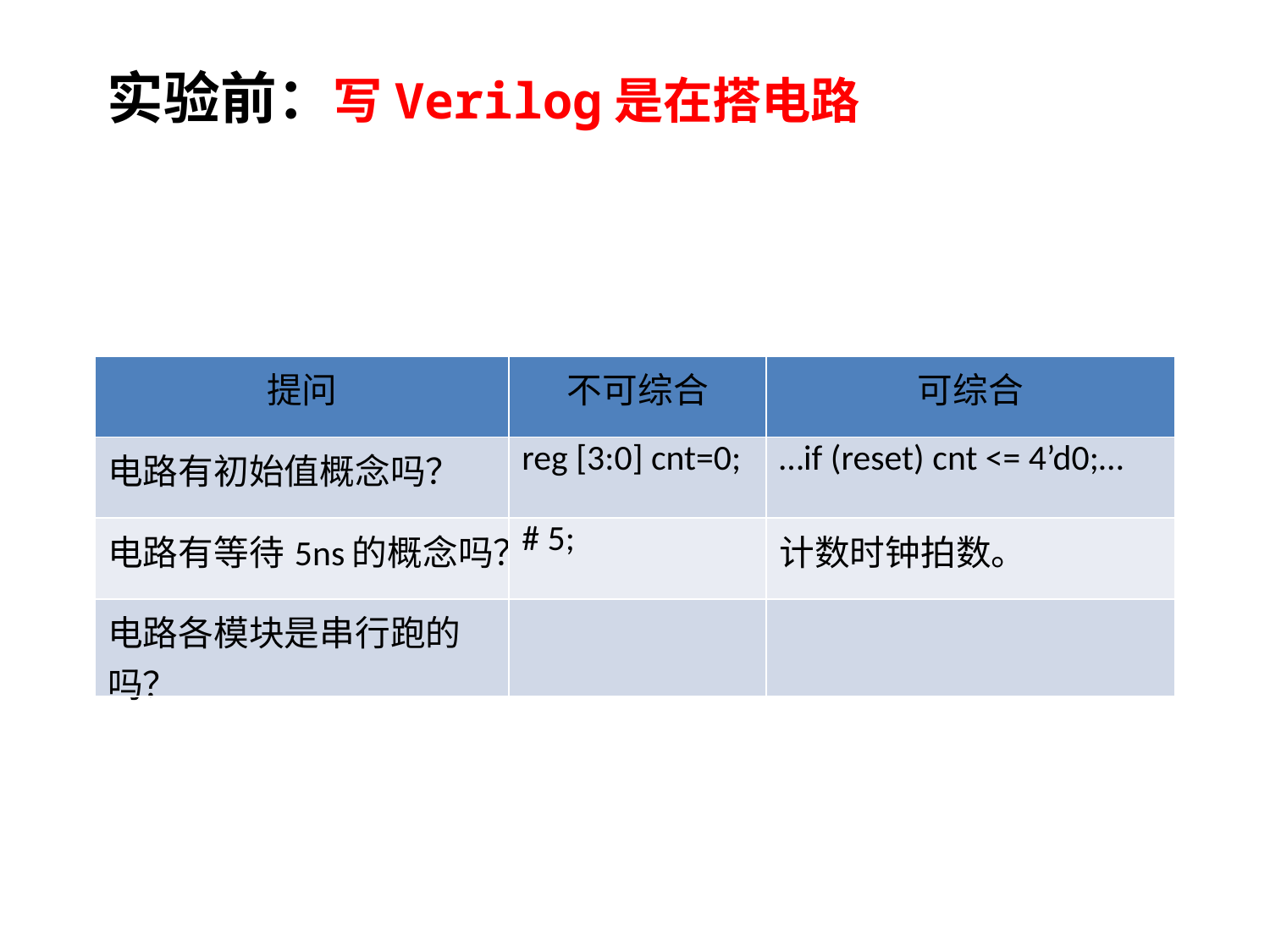

实验前：写Verilog是在搭电路
| 提问 | 不可综合 | 可综合 |
| --- | --- | --- |
| 电路有初始值概念吗？ | reg [3:0] cnt=0; | …if (reset) cnt <= 4’d0;… |
| 电路有等待5ns的概念吗？ | # 5; | 计数时钟拍数。 |
| 电路各模块是串行跑的吗？ |  |  |